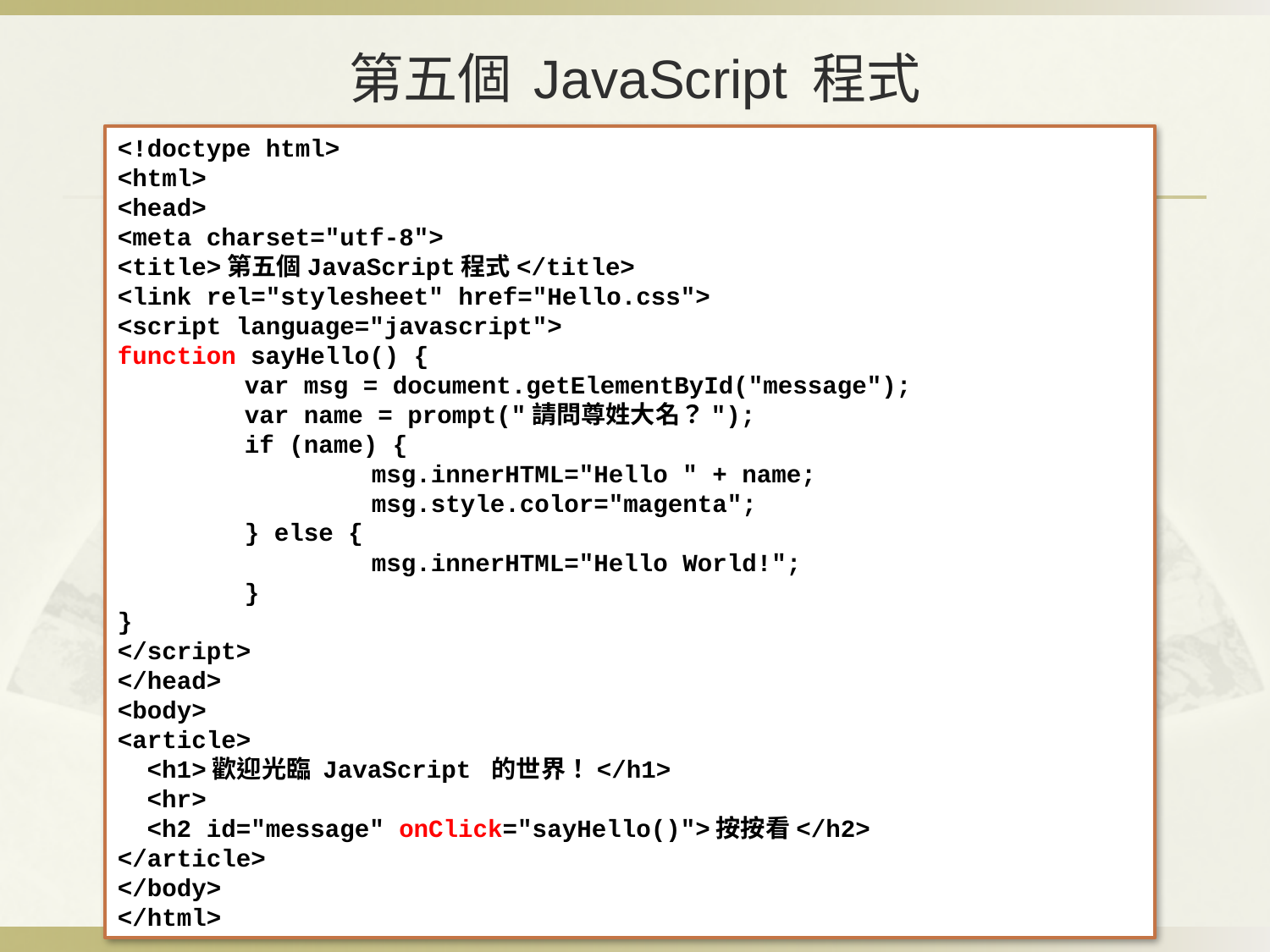

# 第五個 JavaScript 程式
<!doctype html>
<html>
<head>
<meta charset="utf-8">
<title>第五個JavaScript程式</title>
<link rel="stylesheet" href="Hello.css">
<script language="javascript">
function sayHello() {
	var msg = document.getElementById("message");
	var name = prompt("請問尊姓大名？");
	if (name) {
		msg.innerHTML="Hello " + name;
		msg.style.color="magenta";
	} else {
		msg.innerHTML="Hello World!";
	}
}
</script>
</head>
<body>
<article>
  <h1>歡迎光臨 JavaScript 的世界！</h1>
  <hr>
  <h2 id="message" onClick="sayHello()">按按看</h2>
</article>
</body>
</html>
17